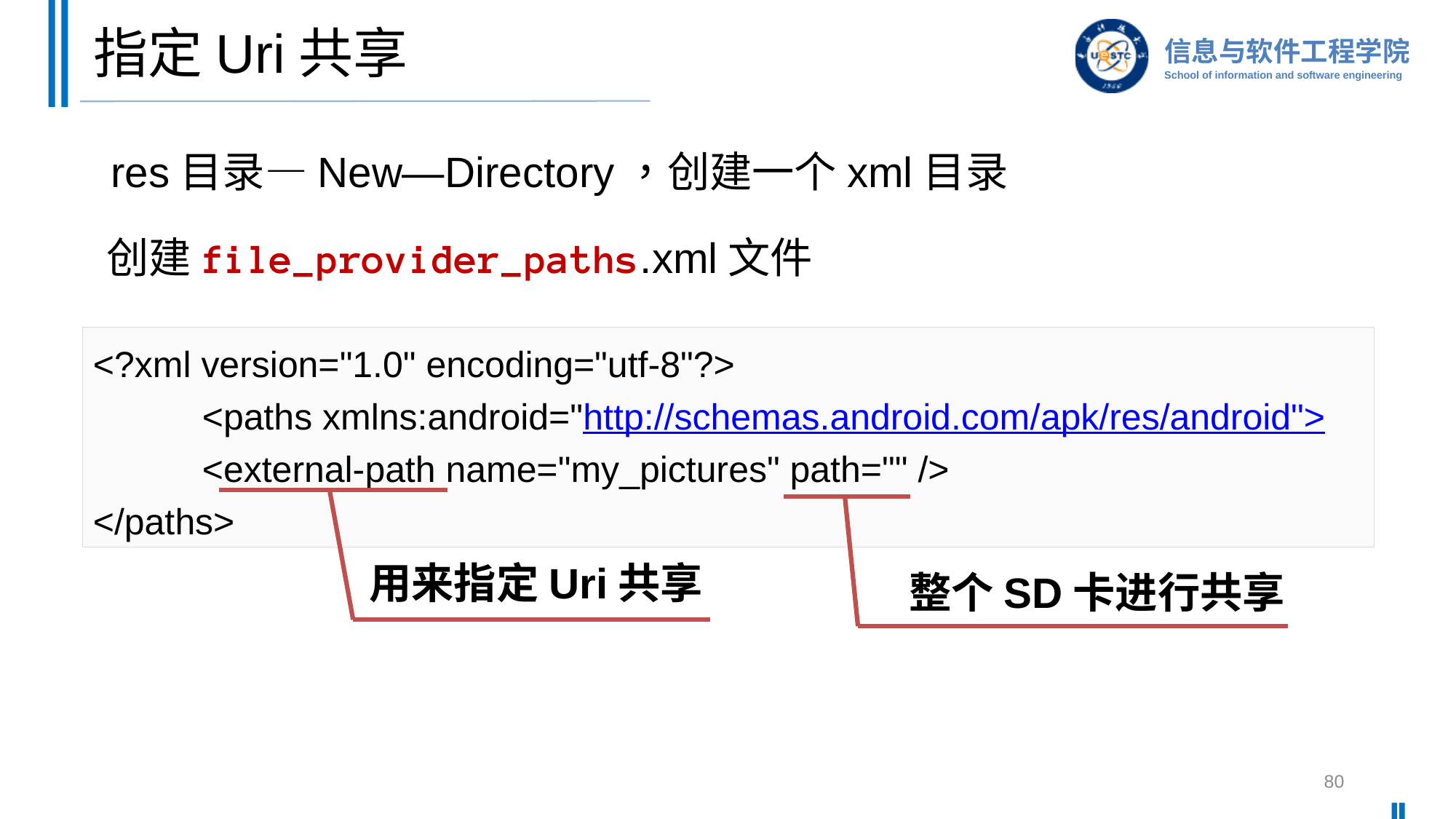

# 指定Uri共享
res目录—New—Directory，创建一个xml目录
创建file_provider_paths.xml文件
<?xml version="1.0" encoding="utf-8"?>
	<paths xmlns:android="http://schemas.android.com/apk/res/android">
	<external-path name="my_pictures" path="" />
</paths>
用来指定Uri共享
整个SD卡进行共享
80